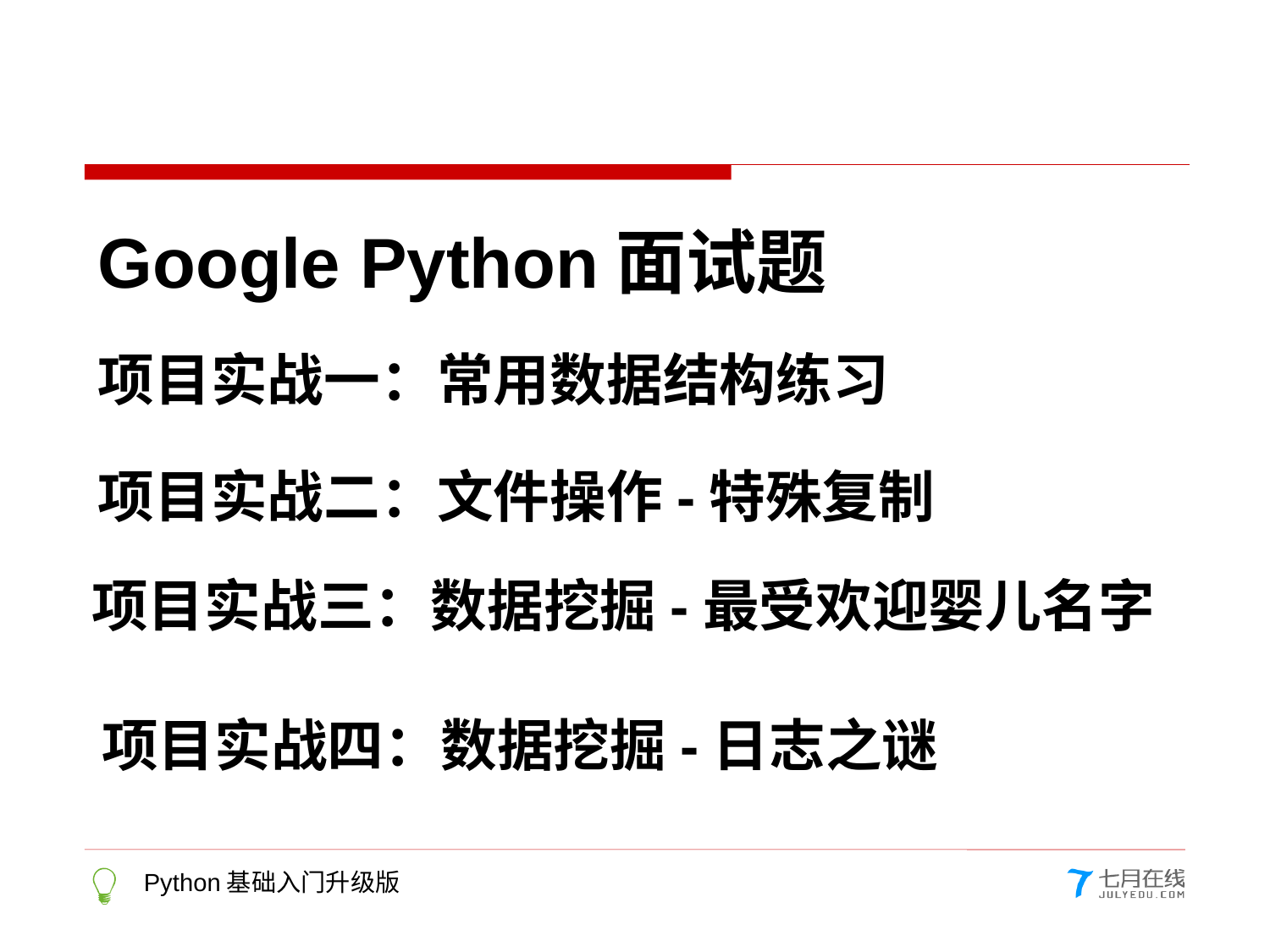

Google Python面试题
项目实战一：常用数据结构练习

项目实战二：文件操作-特殊复制

项目实战三：数据挖掘-最受欢迎婴儿名字
项目实战四：数据挖掘-日志之谜